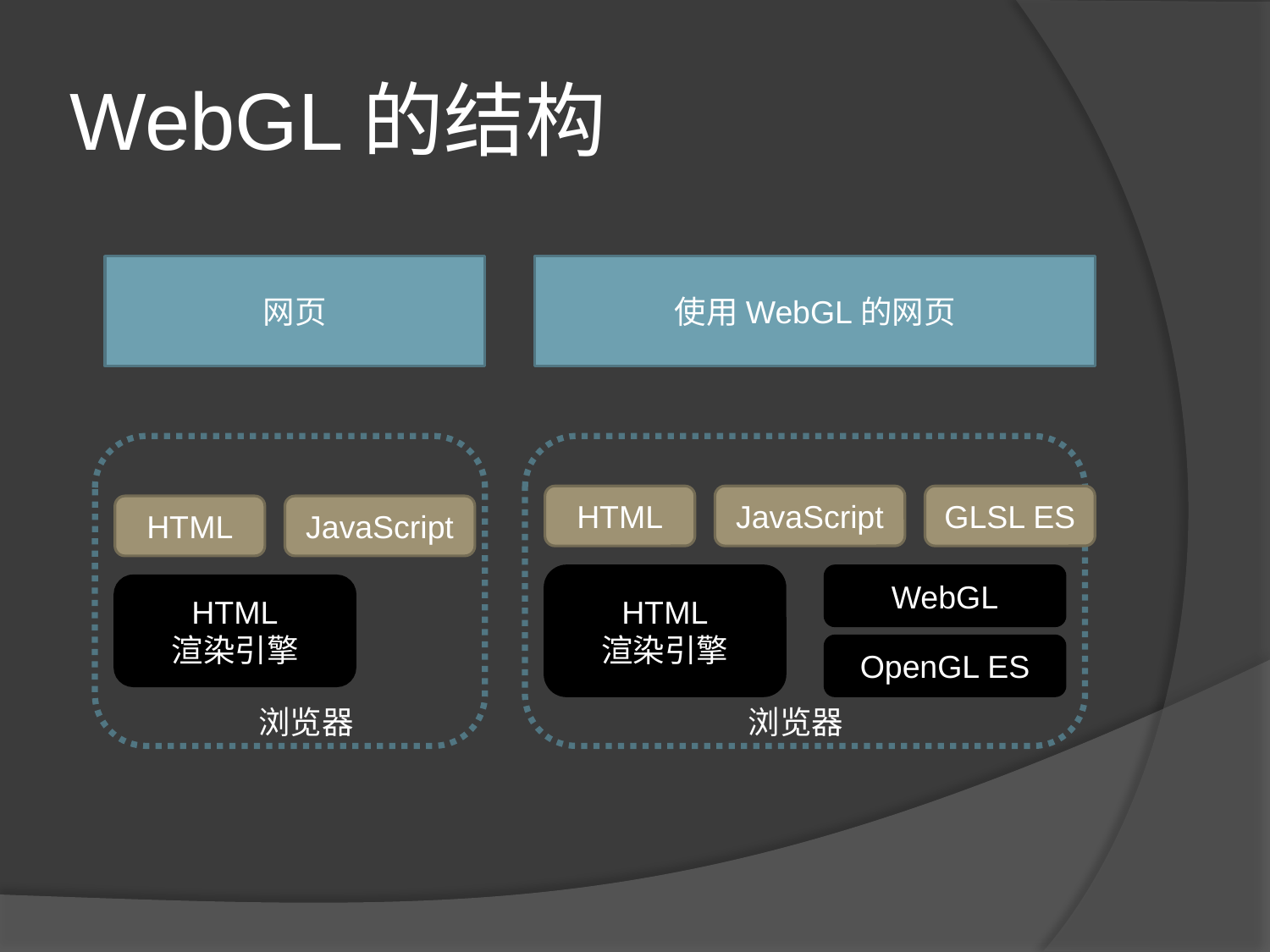

# WebGL的结构

网页
使用WebGL的网页

HTML
JavaScript
GLSL ES
HTML
JavaScript
HTML
渲染引擎
WebGL
HTML
渲染引擎
OpenGL ES
浏览器
浏览器